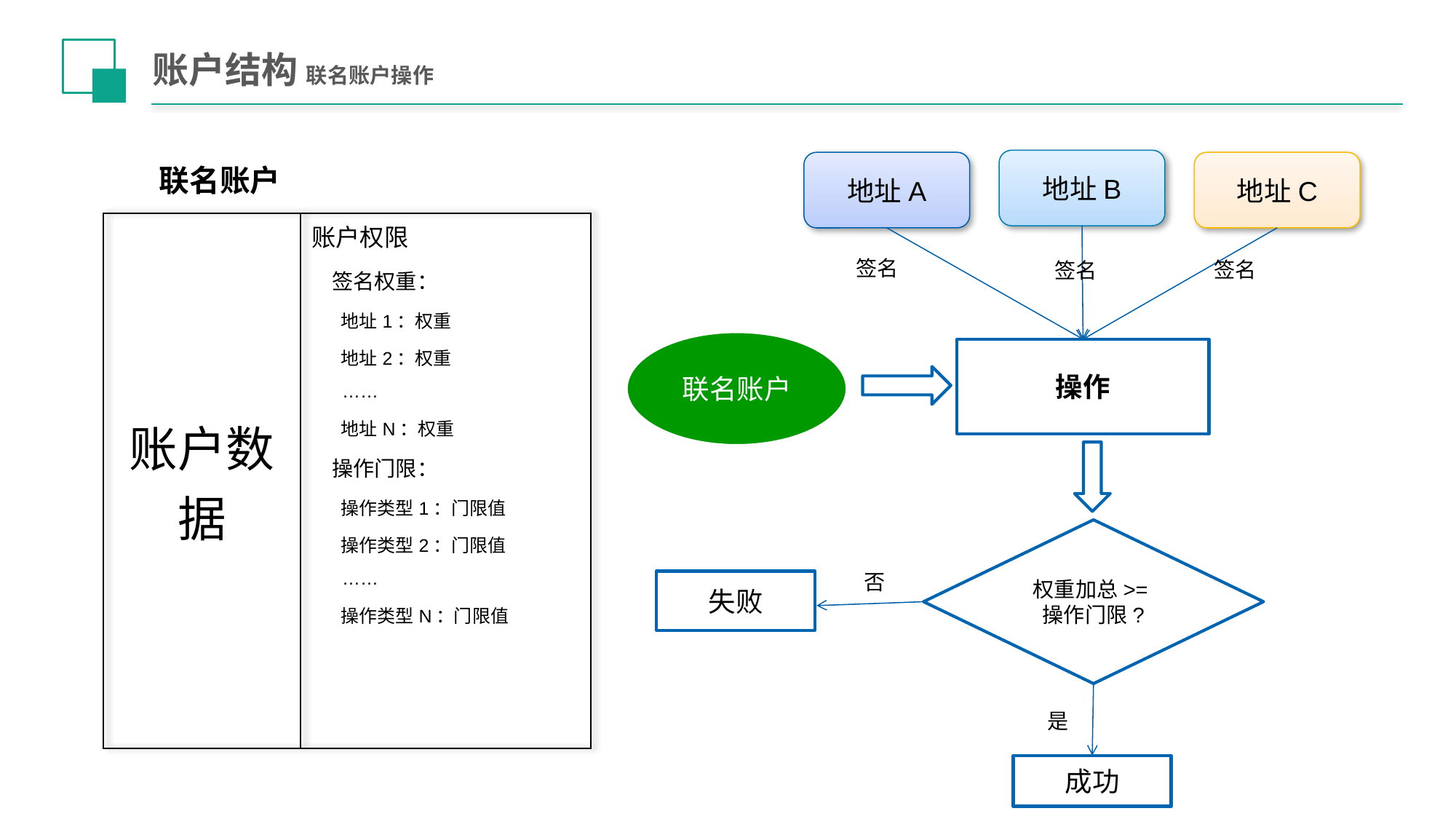

# 账户结构 联名账户操作
地址B
地址C
地址A
联名账户
| 账户数据 | 账户权限 |
| --- | --- |
|  | 签名权重： |
|  | 地址1：权重 |
|  | 地址2：权重 |
|  | …… |
|  | 地址N：权重 |
|  | 操作门限： |
|  | 操作类型1：门限值 |
|  | 操作类型2：门限值 |
|  | …… |
|  | 操作类型N：门限值 |
签名
签名
签名
联名账户
操作

权重加总>=
操作门限?
否
失败
是
成功